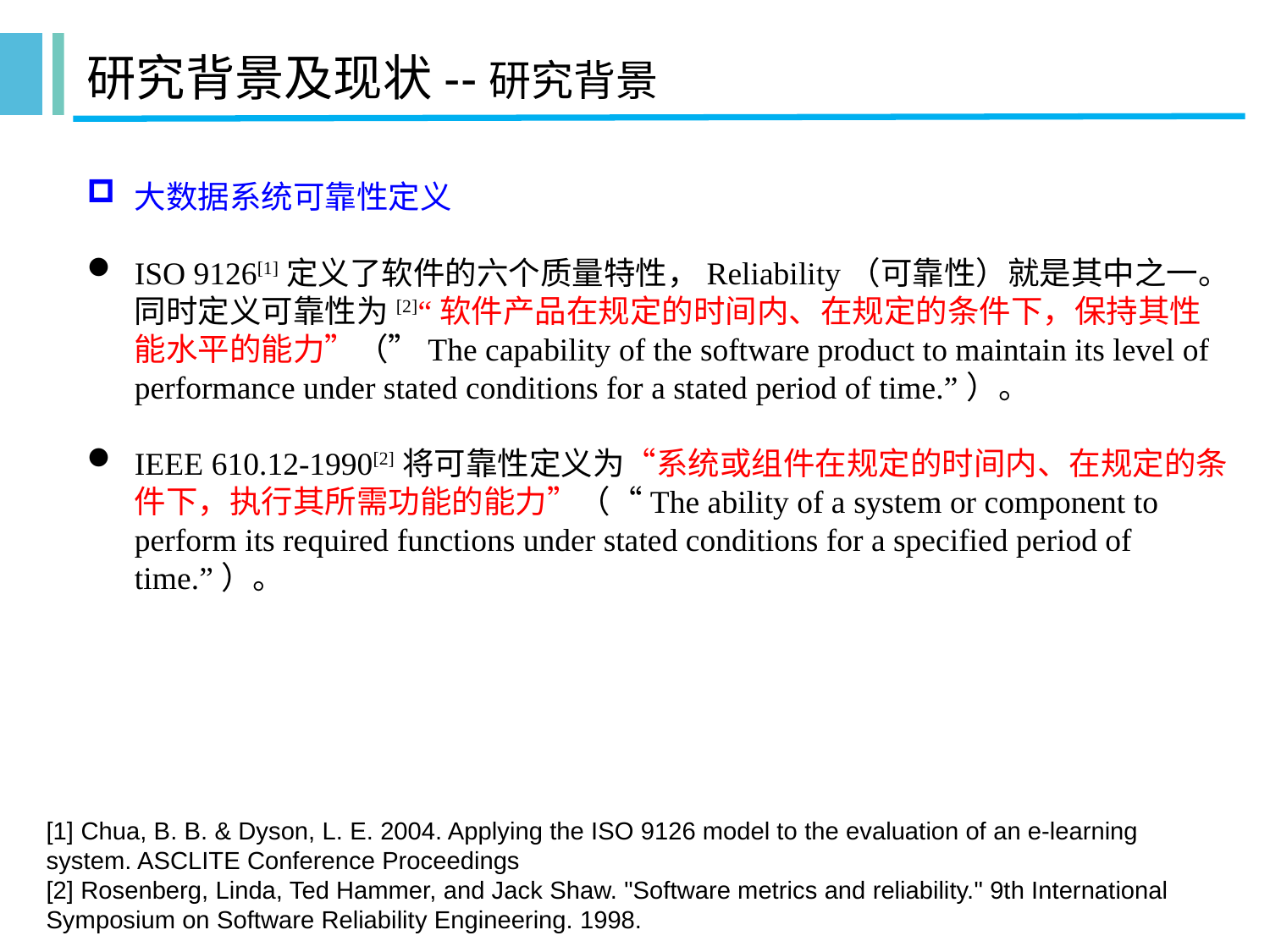

# 研究背景及现状--研究背景
大数据系统可靠性定义

ISO 9126[1]定义了软件的六个质量特性，Reliability（可靠性）就是其中之一。同时定义可靠性为[2]“软件产品在规定的时间内、在规定的条件下，保持其性能水平的能力”（”The capability of the software product to maintain its level of performance under stated conditions for a stated period of time.”）。

IEEE 610.12-1990[2]将可靠性定义为“系统或组件在规定的时间内、在规定的条件下，执行其所需功能的能力”（“The ability of a system or component to perform its required functions under stated conditions for a specified period of time.”）。
[1] Chua, B. B. & Dyson, L. E. 2004. Applying the ISO 9126 model to the evaluation of an e-learning system. ASCLITE Conference Proceedings
[2] Rosenberg, Linda, Ted Hammer, and Jack Shaw. "Software metrics and reliability." 9th International Symposium on Software Reliability Engineering. 1998.